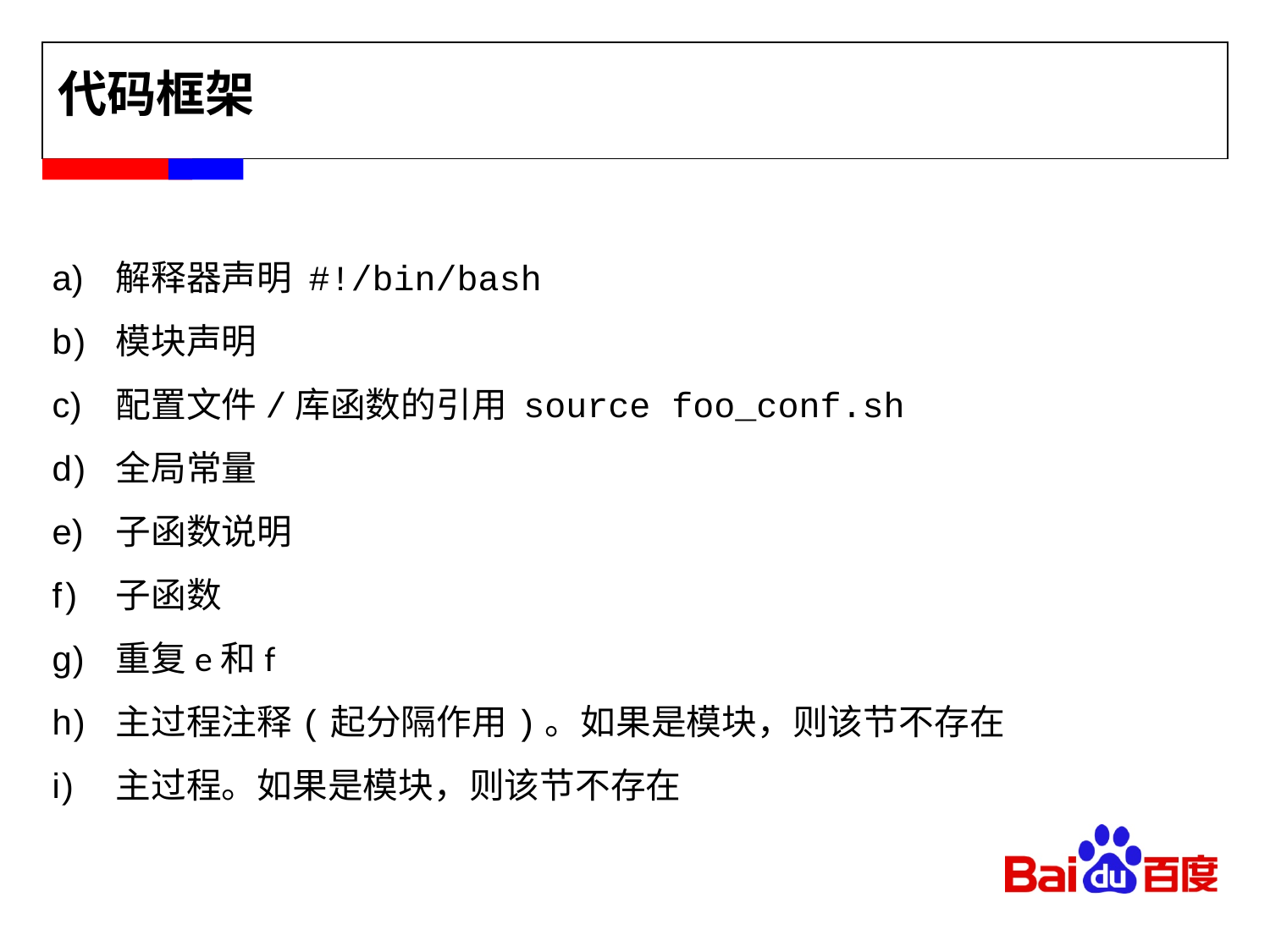

# 代码框架
解释器声明 #!/bin/bash
模块声明
配置文件/库函数的引用 source foo_conf.sh
全局常量
子函数说明
子函数
重复e和f
主过程注释(起分隔作用)。如果是模块，则该节不存在
主过程。如果是模块，则该节不存在